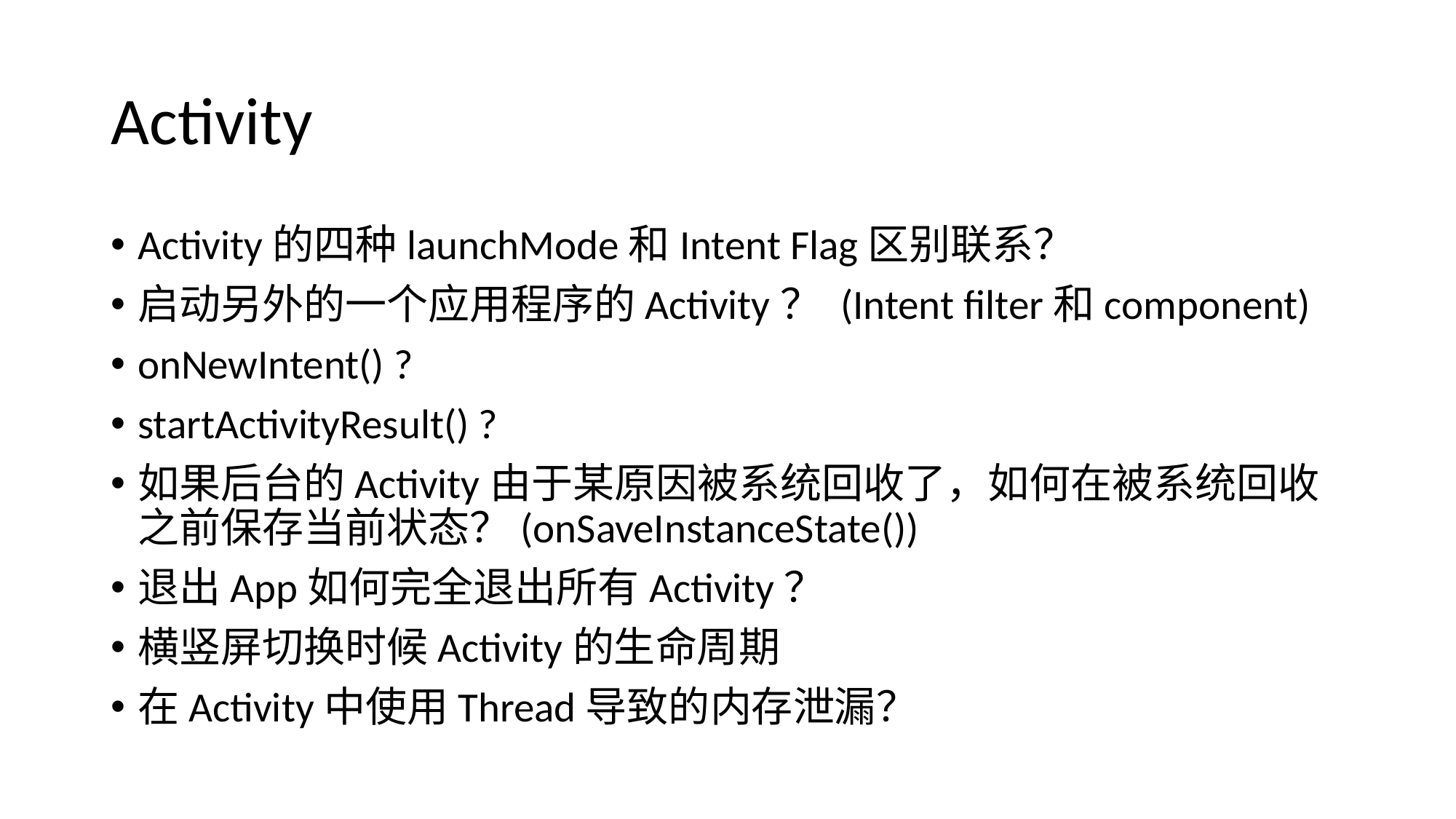

# Activity
Activity的四种launchMode和Intent Flag区别联系？
启动另外的一个应用程序的Activity？ (Intent filter和component)
onNewIntent() ?
startActivityResult() ?
如果后台的Activity由于某原因被系统回收了，如何在被系统回收之前保存当前状态？(onSaveInstanceState())
退出App如何完全退出所有Activity？
横竖屏切换时候Activity的生命周期
在Activity中使用Thread导致的内存泄漏？